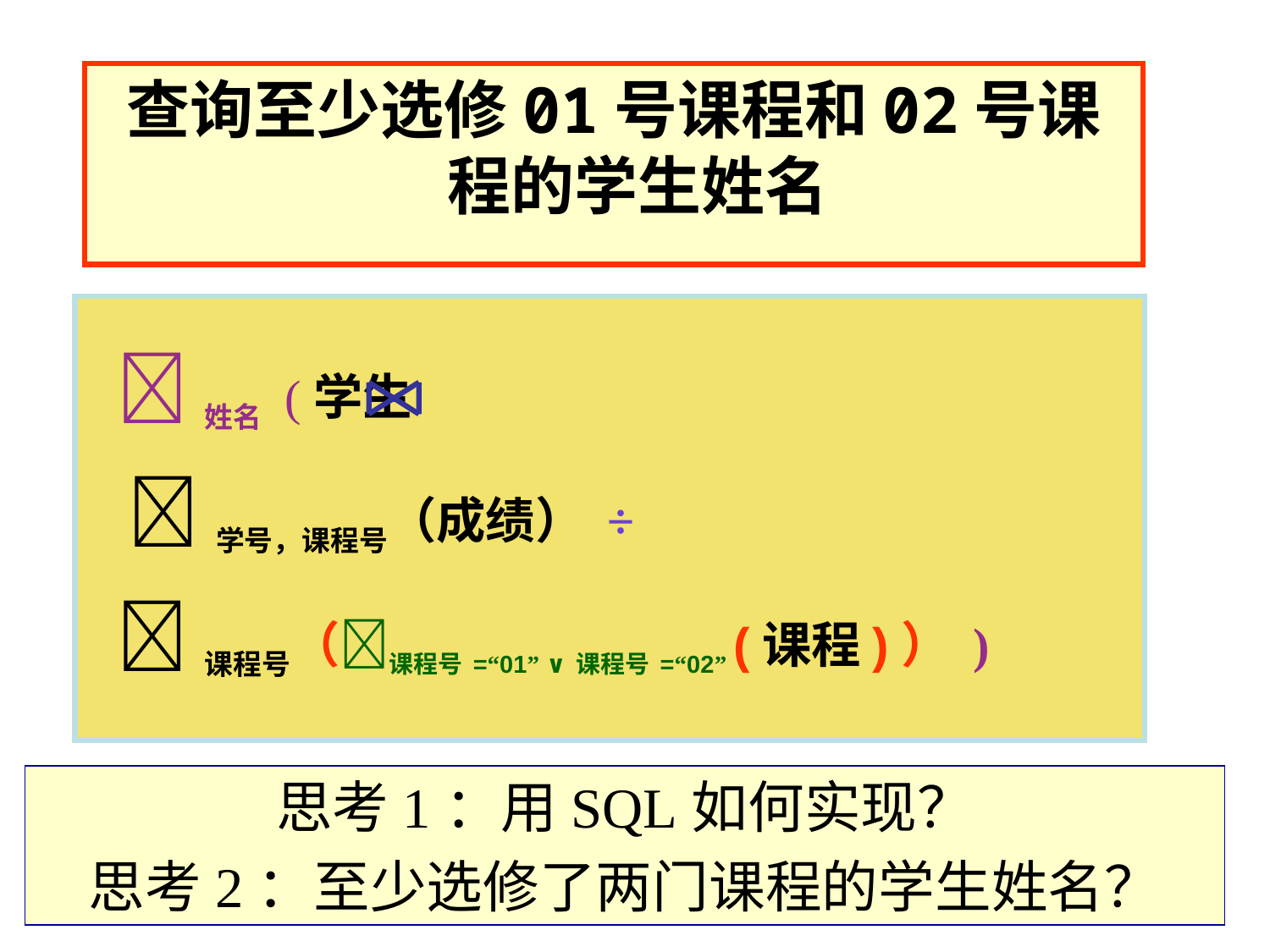

查询至少选修01号课程和02号课程的学生姓名

π姓名 (学生
 π学号，课程号（成绩） ÷
π课程号（σ课程号=“01” ∨课程号=“02” (课程)） )

思考1：用SQL如何实现？
思考2：至少选修了两门课程的学生姓名？
71